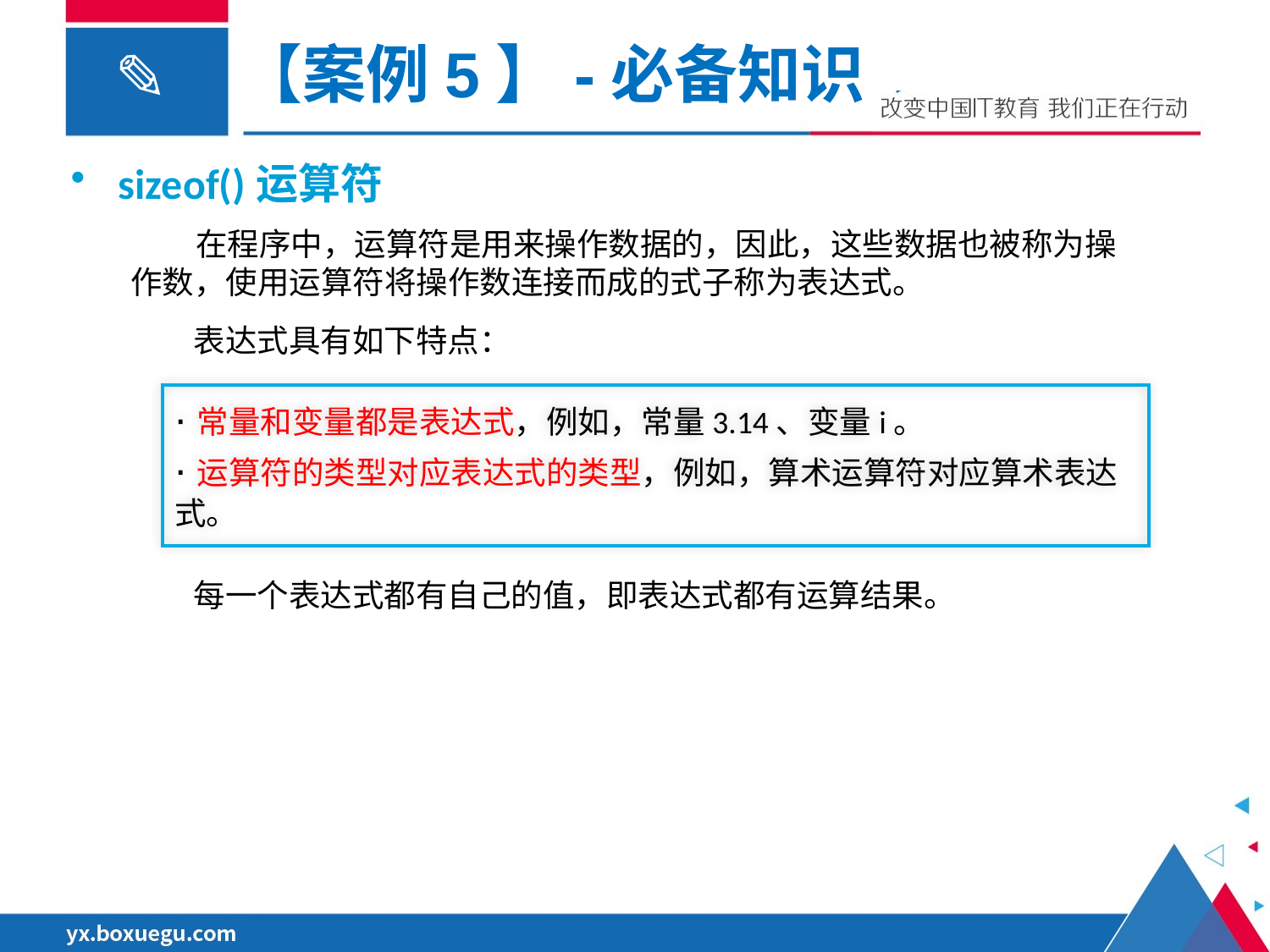

【案例5】-必备知识
sizeof()运算符
在程序中，运算符是用来操作数据的，因此，这些数据也被称为操作数，使用运算符将操作数连接而成的式子称为表达式。
表达式具有如下特点：
∙常量和变量都是表达式，例如，常量3.14、变量i。
∙运算符的类型对应表达式的类型，例如，算术运算符对应算术表达式。

每一个表达式都有自己的值，即表达式都有运算结果。